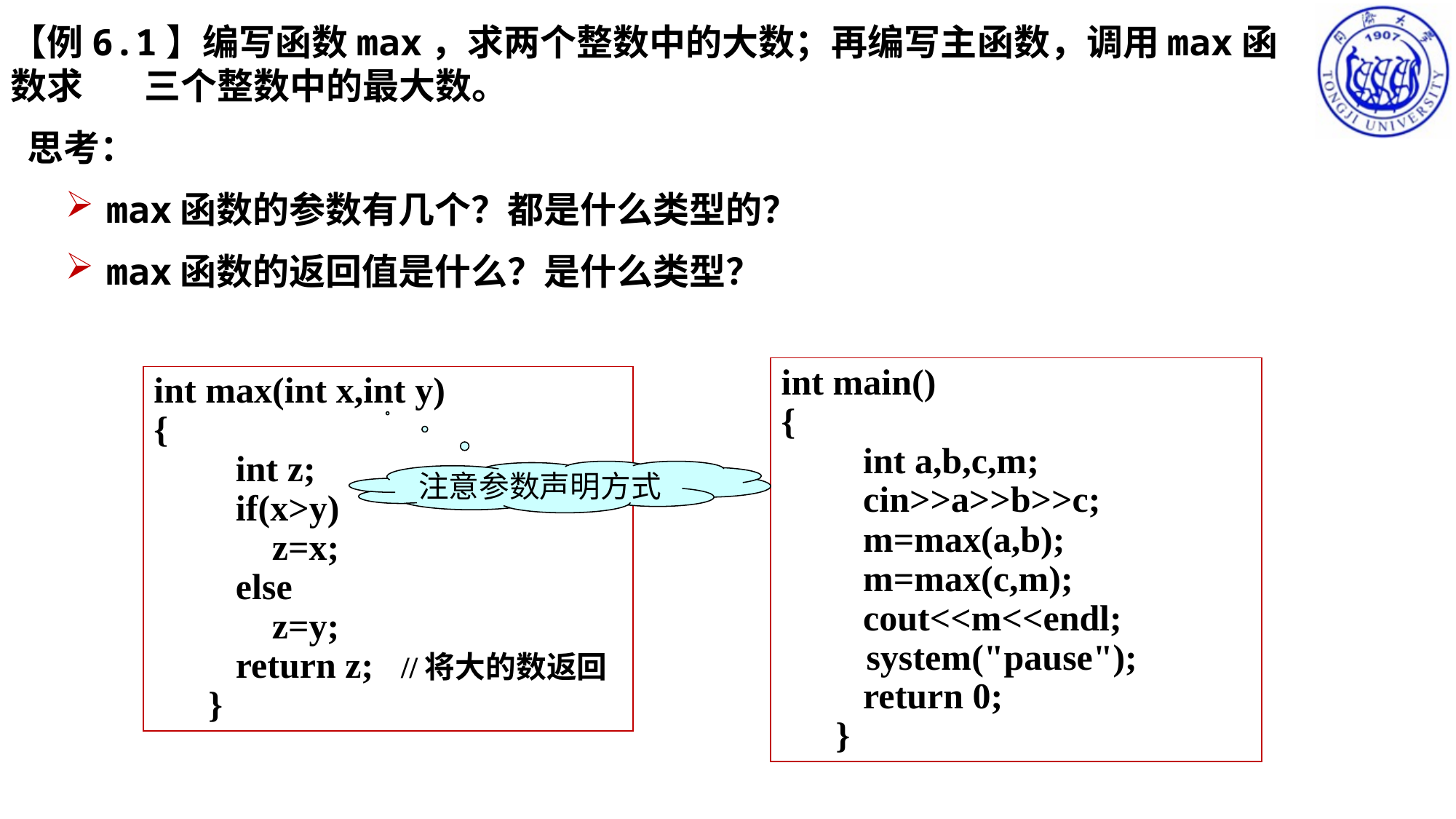

【例6.1】编写函数max，求两个整数中的大数；再编写主函数，调用max函数求	   三个整数中的最大数。
 思考：
max函数的参数有几个？都是什么类型的？
max函数的返回值是什么？是什么类型？
int main()
{
         int a,b,c,m;
   cin>>a>>b>>c;
   m=max(a,b);
   m=max(c,m);
   cout<<m<<endl;
   system("pause");
   return 0;
}
int max(int x,int y)
{
   int z;
   if(x>y)
       z=x;
   else
       z=y;
   return z;   //将大的数返回
}
注意参数声明方式